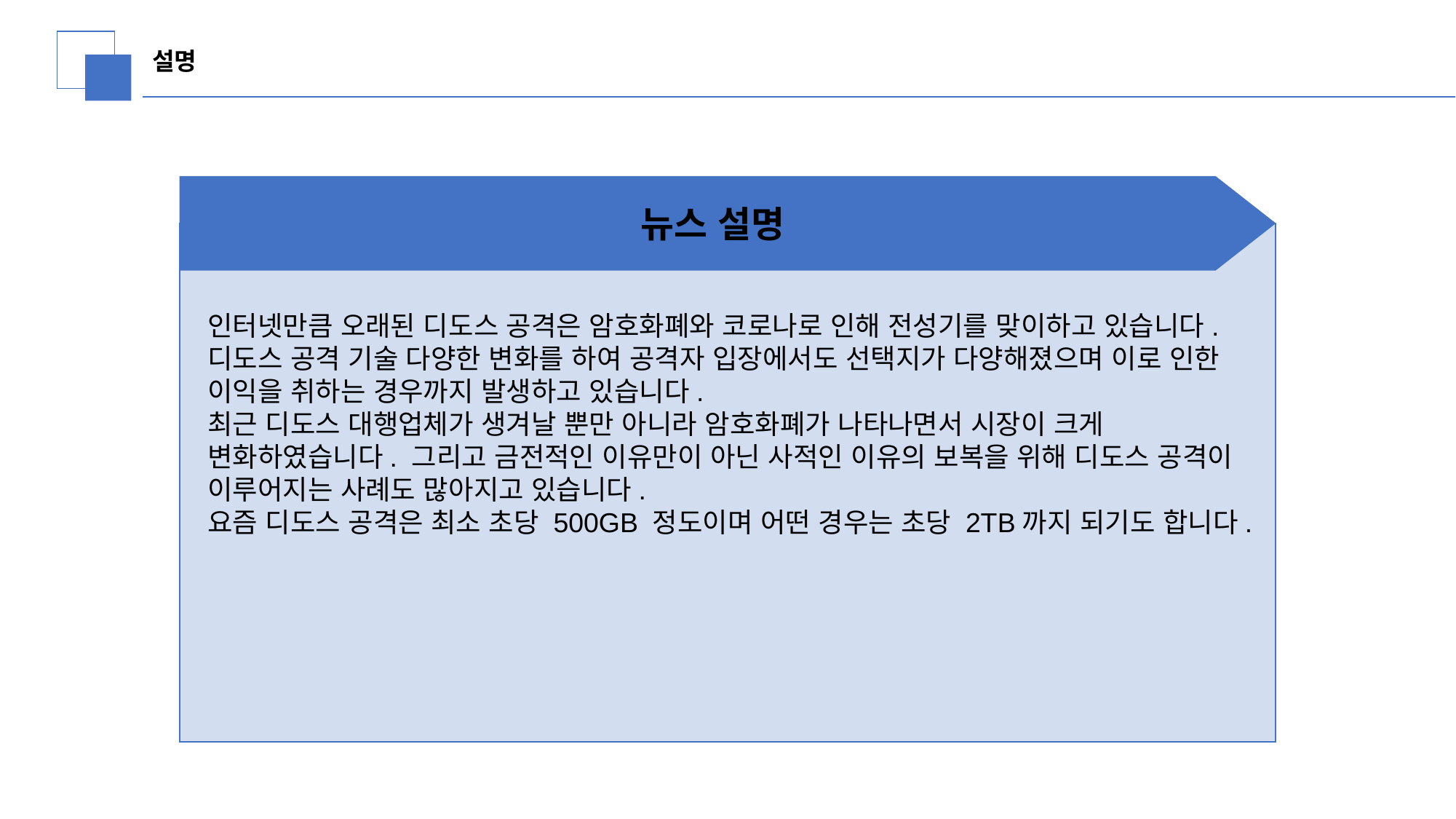

# 설명
뉴스 설명

인터넷만큼 오래된 디도스 공격은 암호화폐와 코로나로 인해 전성기를 맞이하고 있습니다. 디도스 공격 기술 다양한 변화를 하여 공격자 입장에서도 선택지가 다양해졌으며 이로 인한 이익을 취하는 경우까지 발생하고 있습니다.
최근 디도스 대행업체가 생겨날 뿐만 아니라 암호화폐가 나타나면서 시장이 크게 변화하였습니다. 그리고 금전적인 이유만이 아닌 사적인 이유의 보복을 위해 디도스 공격이 이루어지는 사례도 많아지고 있습니다.
요즘 디도스 공격은 최소 초당 500GB 정도이며 어떤 경우는 초당 2TB까지 되기도 합니다.